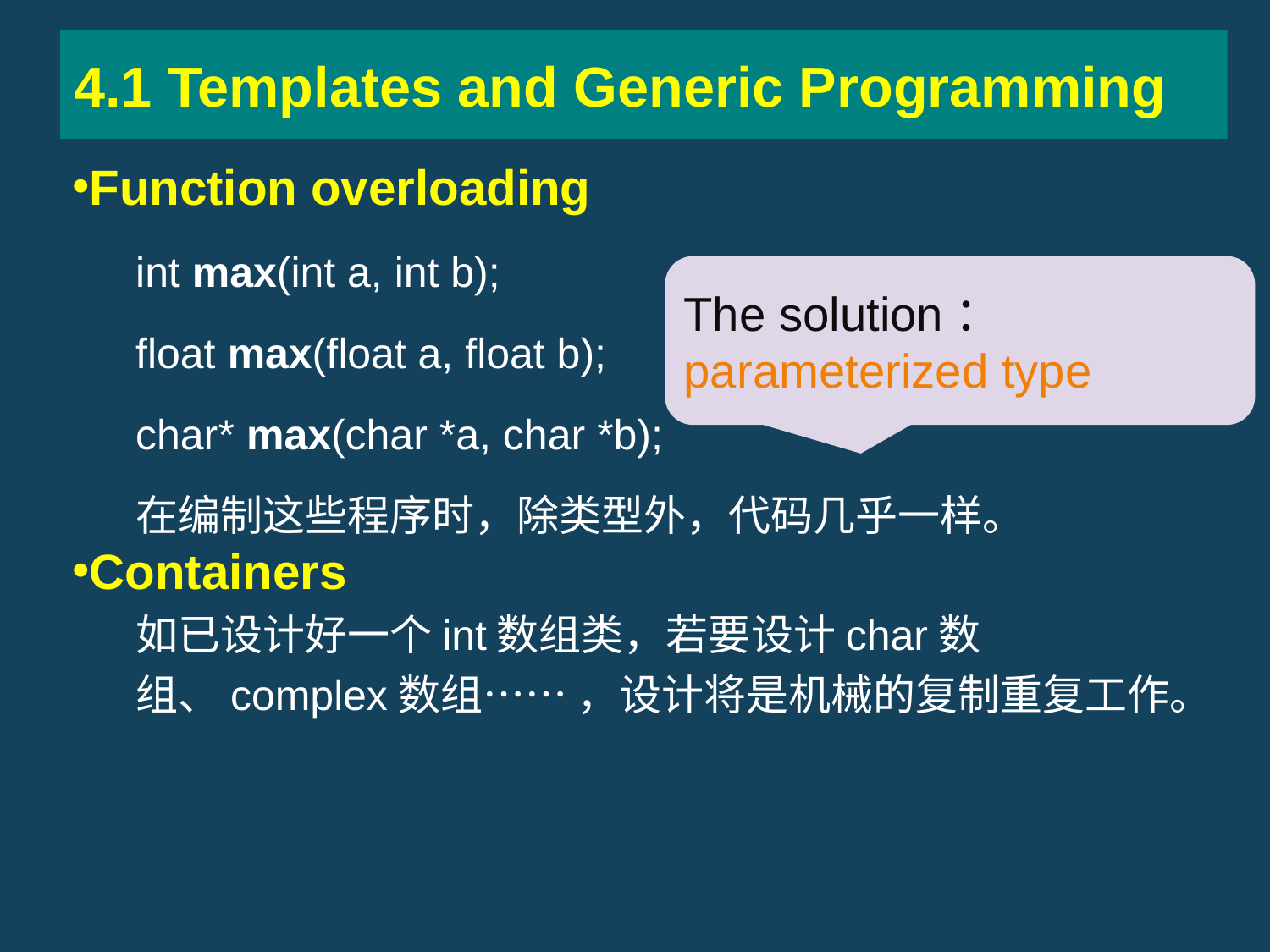

# 4.1 Templates and Generic Programming
Function overloading
int max(int a, int b);
float max(float a, float b);
char* max(char *a, char *b);
在编制这些程序时，除类型外，代码几乎一样。
Containers
如已设计好一个int数组类，若要设计char数组、complex数组…… ，设计将是机械的复制重复工作。
The solution：parameterized type